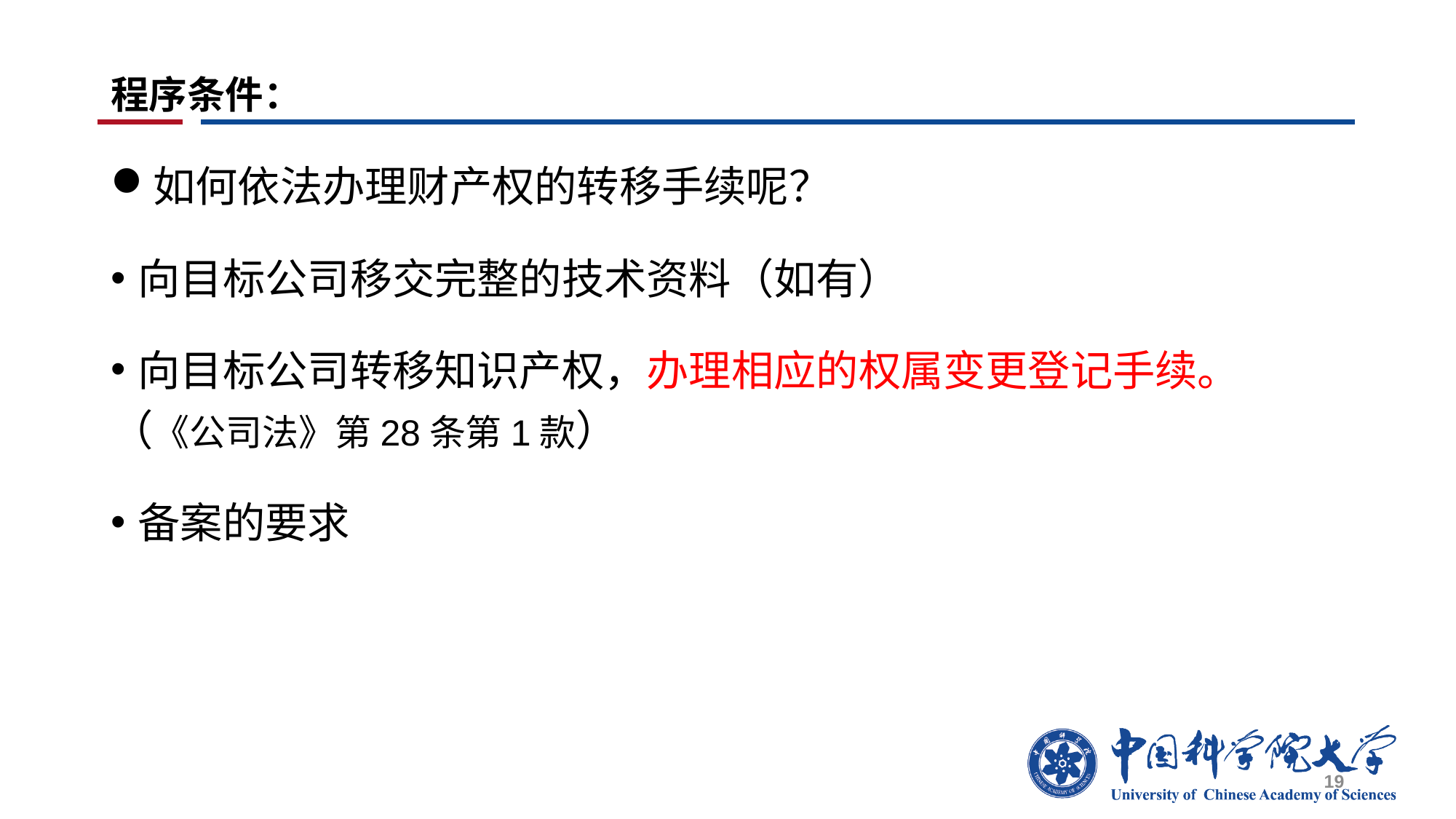

# 程序条件：
如何依法办理财产权的转移手续呢？
向目标公司移交完整的技术资料（如有）
向目标公司转移知识产权，办理相应的权属变更登记手续。
（《公司法》第28条第1款）
备案的要求

19